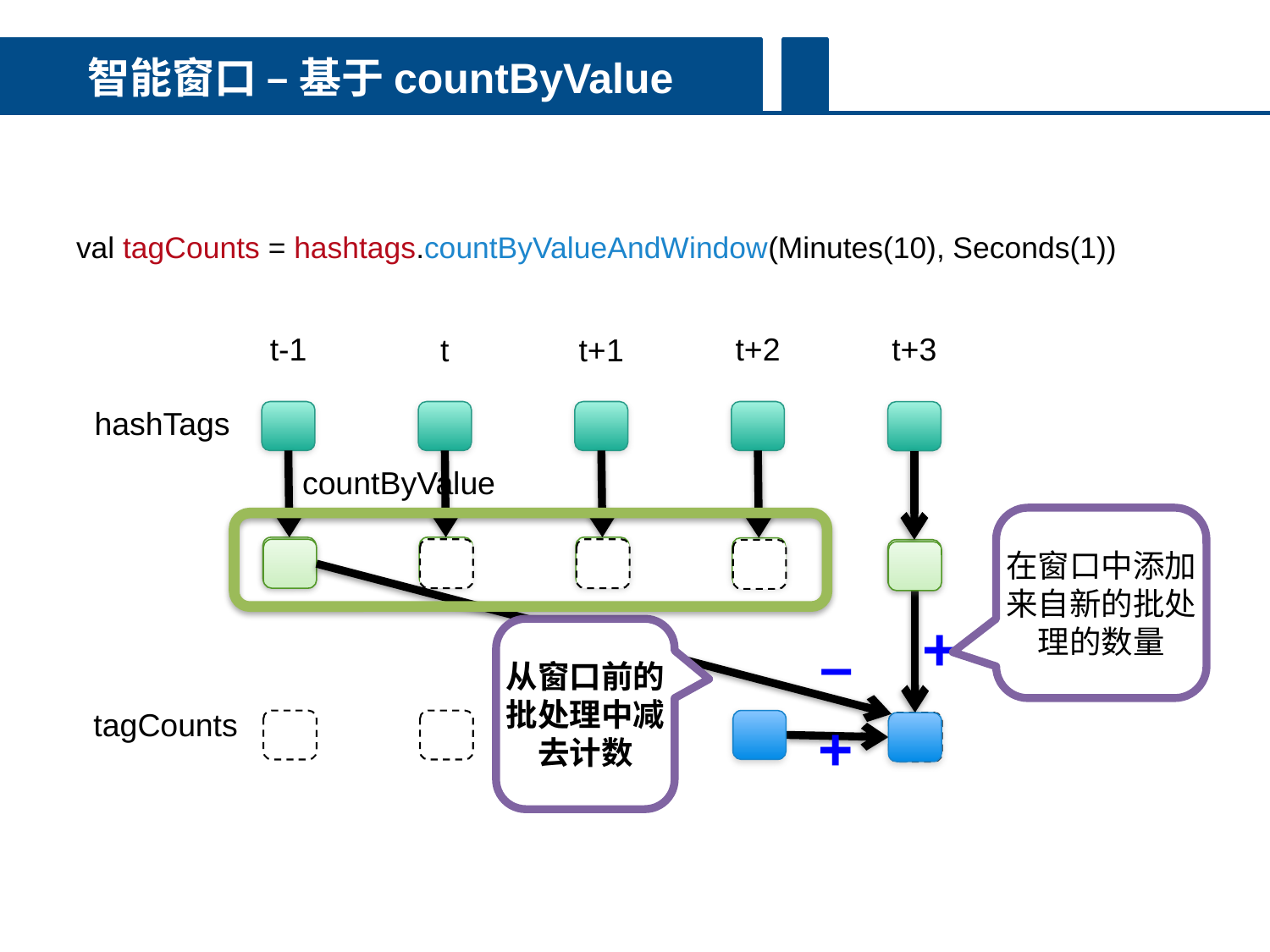

智能窗口 – 基于countByValue

val tagCounts = hashtags.countByValueAndWindow(Minutes(10), Seconds(1))

t-1
t+2
t+3
t
t+1
hashTags

countByValue
在窗口中添加来自新的批处理的数量

+
–
+
从窗口前的批处理中减去计数
tagCounts

?